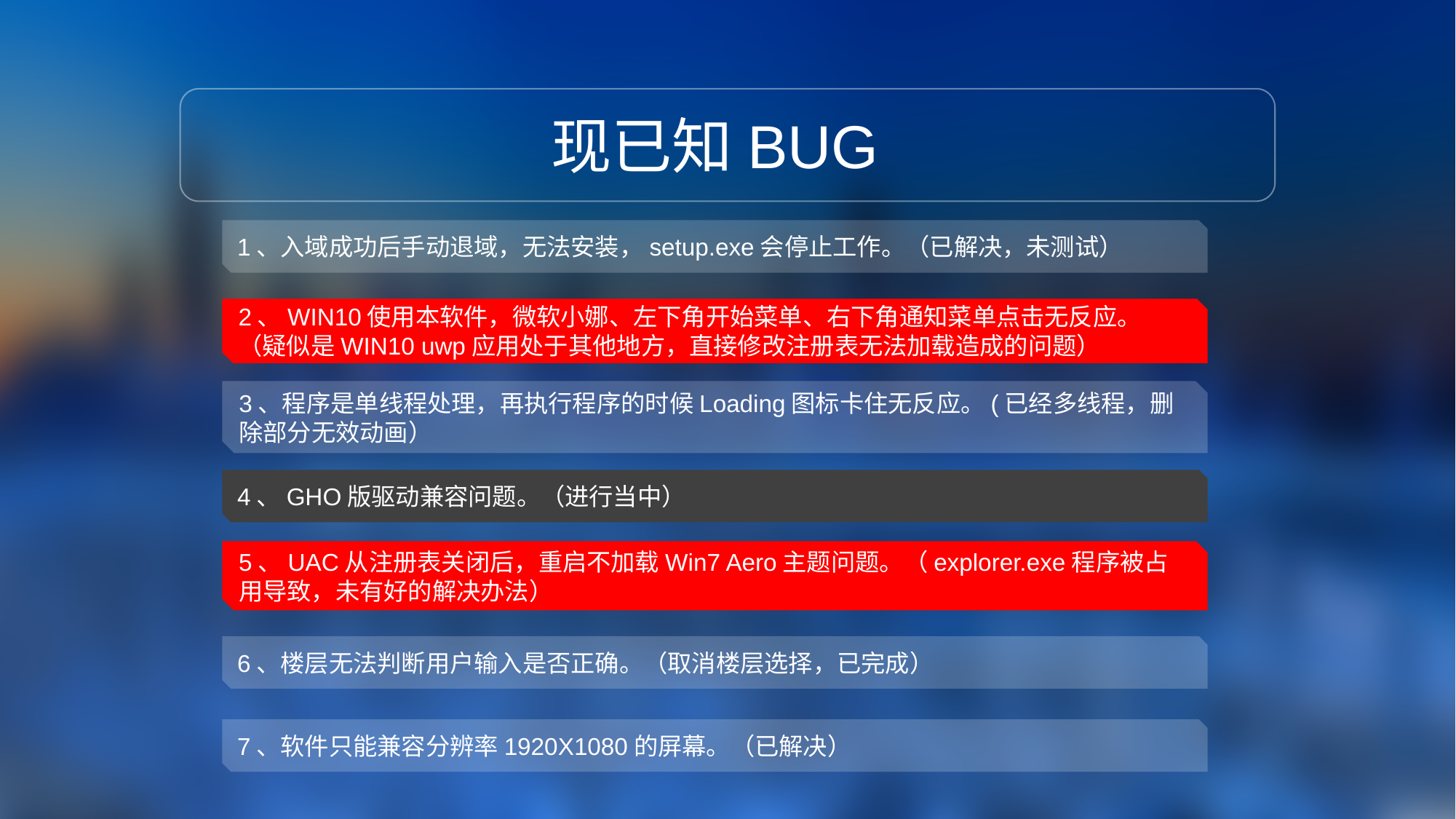

现已知BUG
1、入域成功后手动退域，无法安装，setup.exe会停止工作。（已解决，未测试）
2、WIN10使用本软件，微软小娜、左下角开始菜单、右下角通知菜单点击无反应。
（疑似是WIN10 uwp应用处于其他地方，直接修改注册表无法加载造成的问题）
3、程序是单线程处理，再执行程序的时候Loading图标卡住无反应。(已经多线程，删除部分无效动画）
4、GHO版驱动兼容问题。（进行当中）
5、UAC从注册表关闭后，重启不加载Win7 Aero主题问题。（explorer.exe程序被占用导致，未有好的解决办法）
6、楼层无法判断用户输入是否正确。（取消楼层选择，已完成）
7、软件只能兼容分辨率1920X1080的屏幕。（已解决）